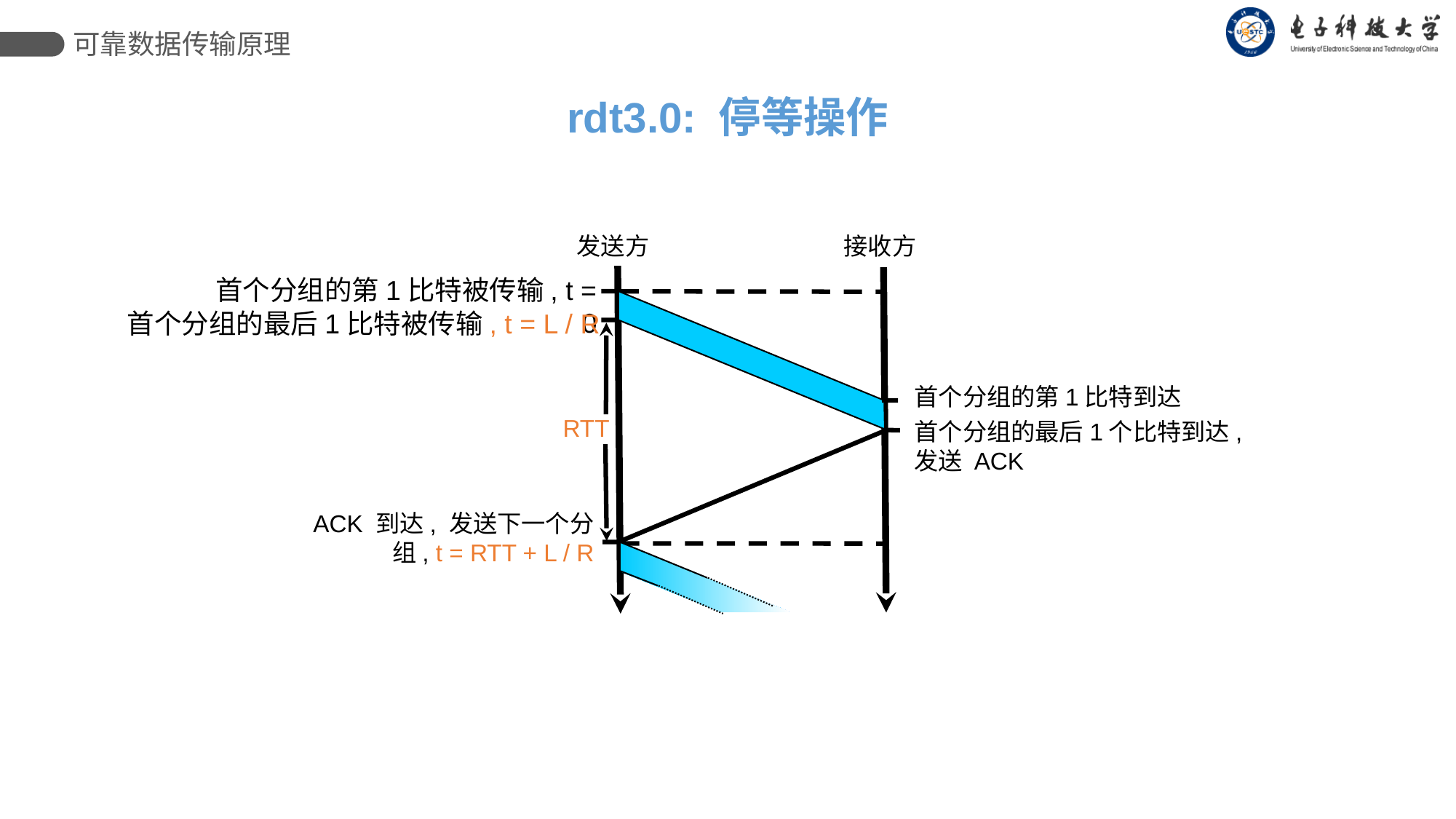

可靠数据传输原理

rdt3.0: 停等操作
发送方
接收方

首个分组的第1比特被传输, t = 0

首个分组的最后1比特被传输, t = L / R

首个分组的第1比特到达

RTT
首个分组的最后1个比特到达, 发送 ACK

ACK 到达, 发送下一个分组, t = RTT + L / R